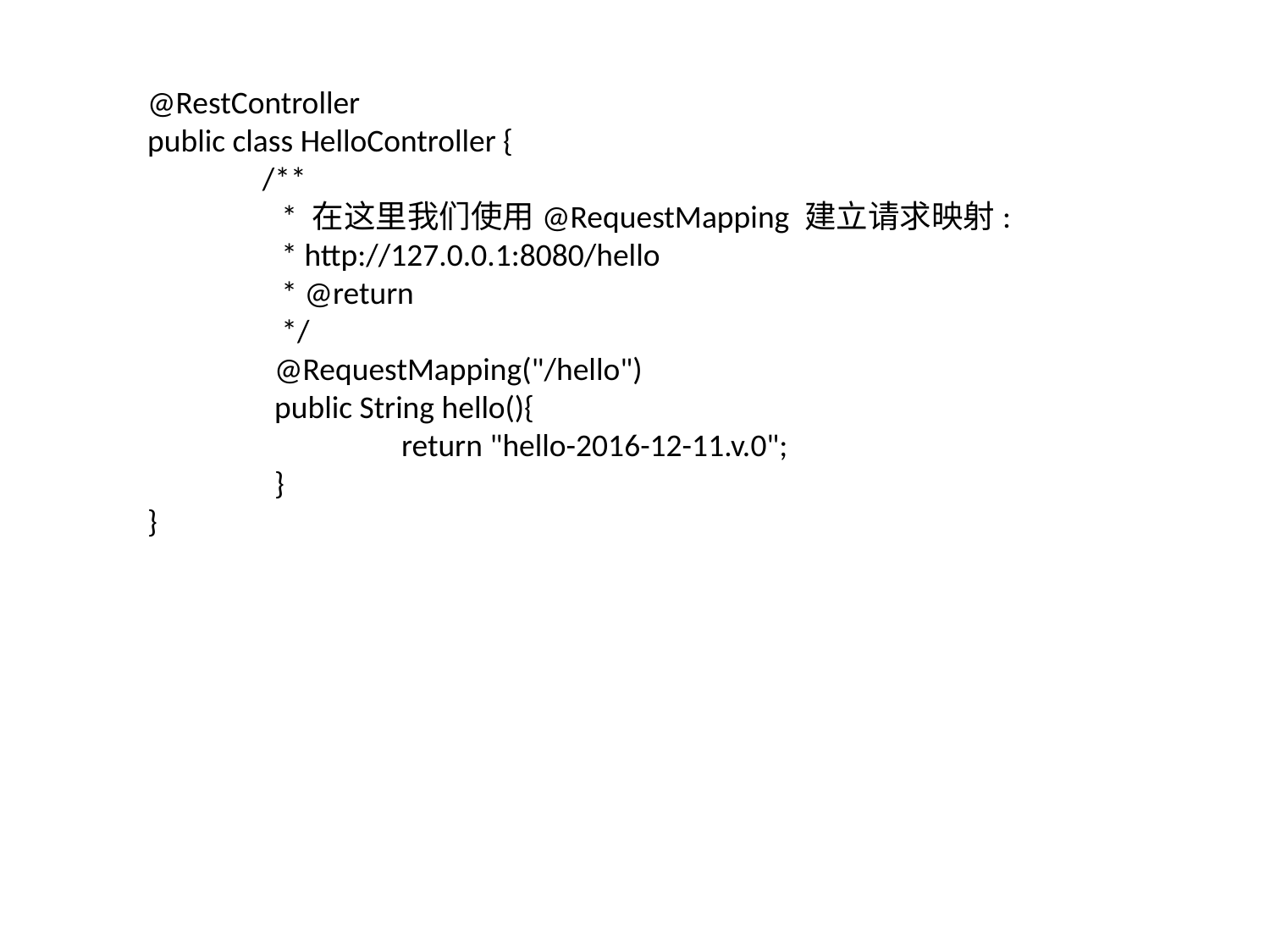

@RestController
public class HelloController {
                /**
	 * 在这里我们使用@RequestMapping 建立请求映射:
	 * http://127.0.0.1:8080/hello
	 * @return
	 */
	@RequestMapping("/hello")
	public String hello(){
		return "hello-2016-12-11.v.0";
	}
}